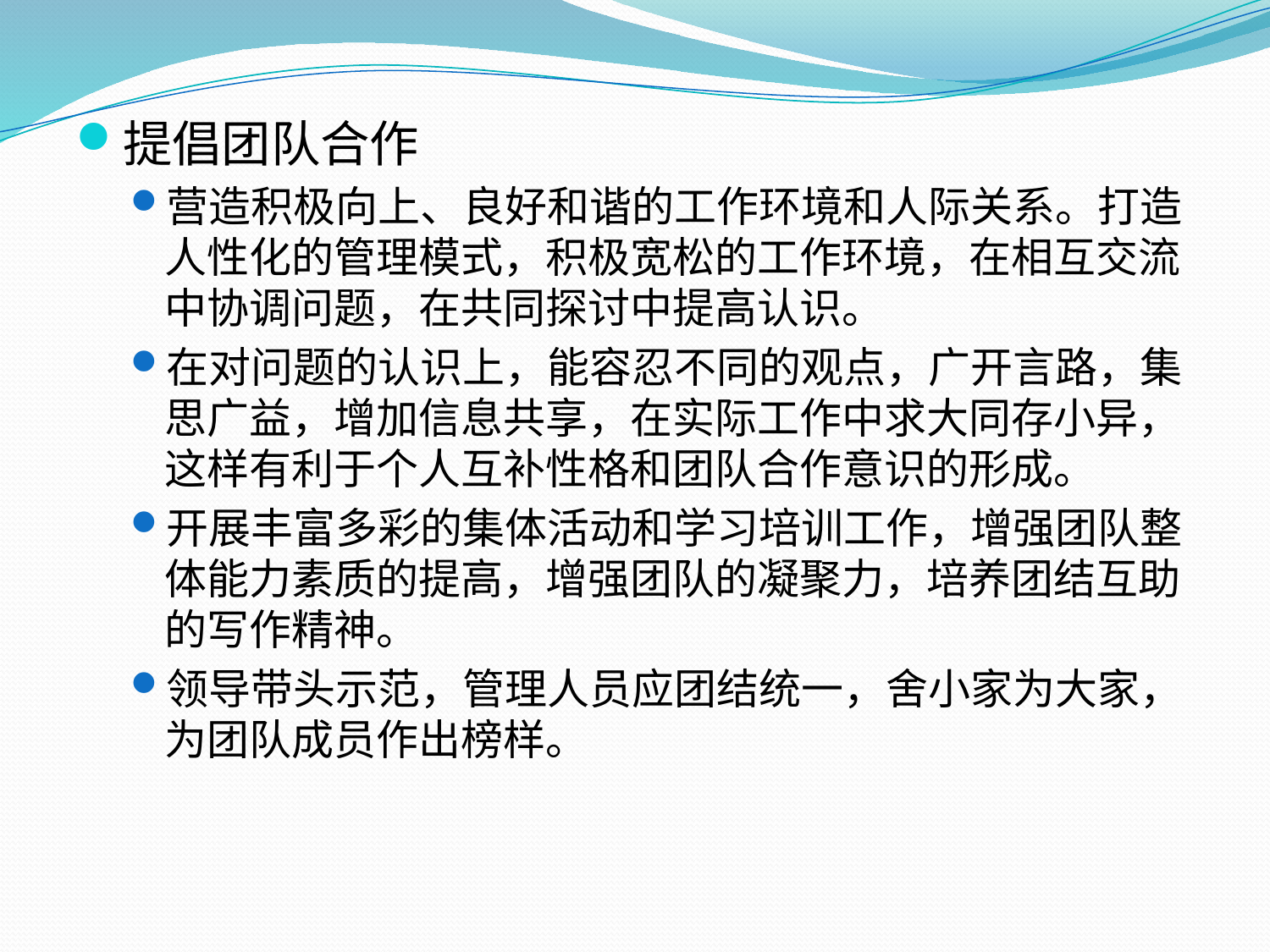

提倡团队合作
营造积极向上、良好和谐的工作环境和人际关系。打造人性化的管理模式，积极宽松的工作环境，在相互交流中协调问题，在共同探讨中提高认识。
在对问题的认识上，能容忍不同的观点，广开言路，集思广益，增加信息共享，在实际工作中求大同存小异，这样有利于个人互补性格和团队合作意识的形成。
开展丰富多彩的集体活动和学习培训工作，增强团队整体能力素质的提高，增强团队的凝聚力，培养团结互助的写作精神。
领导带头示范，管理人员应团结统一，舍小家为大家，为团队成员作出榜样。